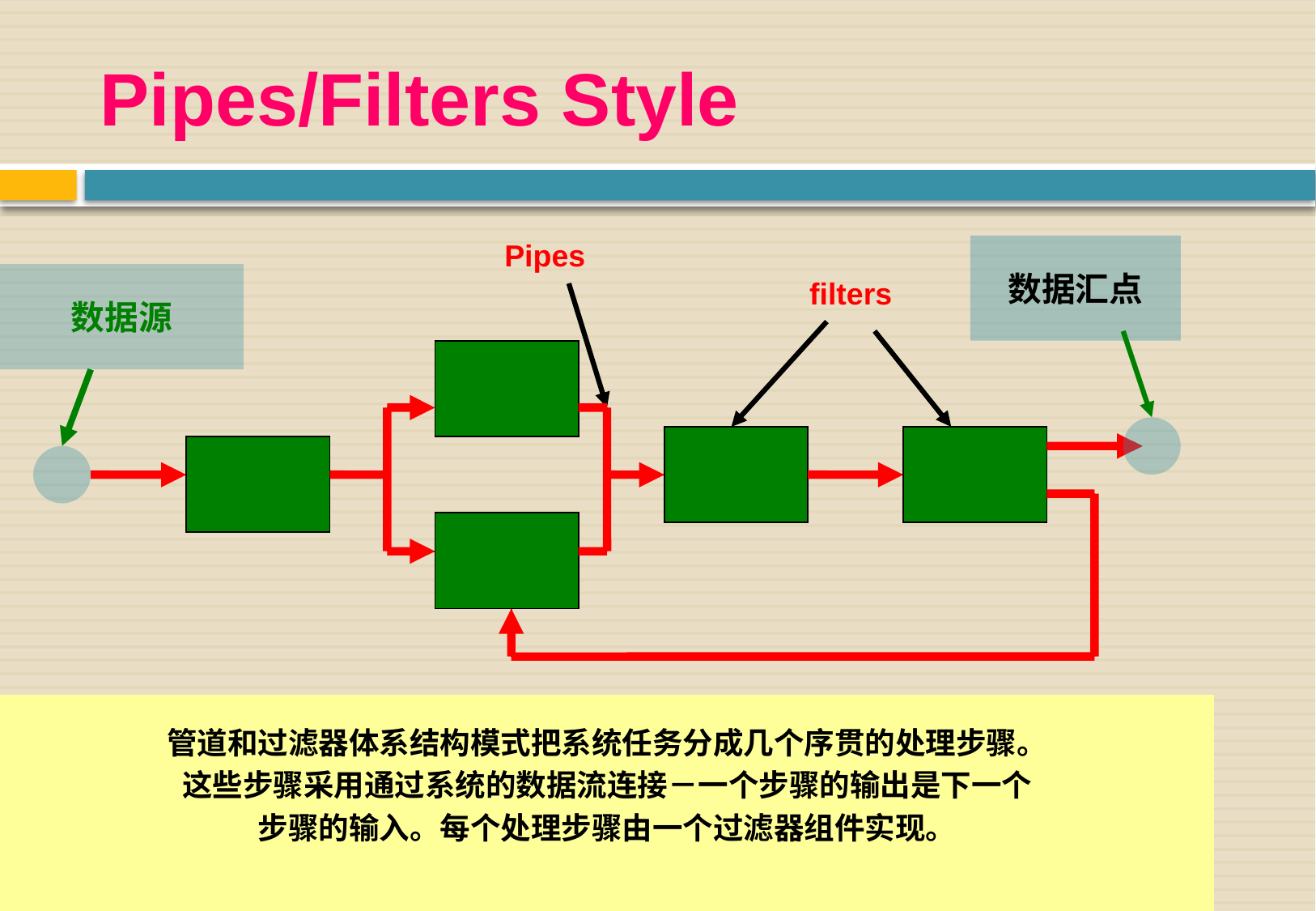

# Pipes/Filters Style

Pipes
数据汇点
filters
数据源

管道和过滤器体系结构模式把系统任务分成几个序贯的处理步骤。
这些步骤采用通过系统的数据流连接－一个步骤的输出是下一个
步骤的输入。每个处理步骤由一个过滤器组件实现。